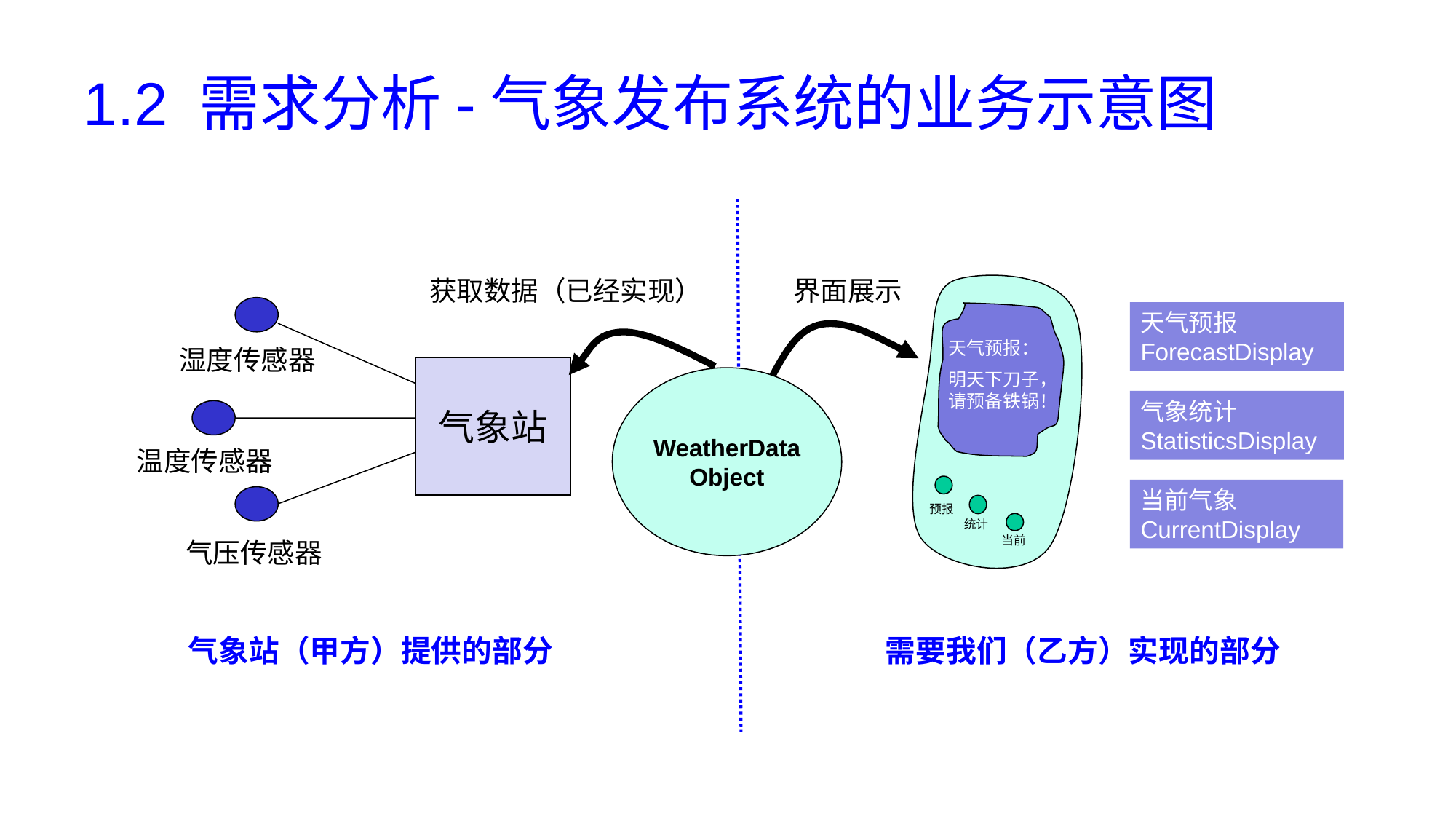

# 1.2 需求分析-气象发布系统的业务示意图

界面展示
获取数据（已经实现）

天气预报：
明天下刀子，请预备铁锅！

天气预报
ForecastDisplay

湿度传感器
气象站
WeatherData
Object
气象统计
StatisticsDisplay

温度传感器

当前气象CurrentDisplay

预报
统计
当前
气压传感器
需要我们（乙方）实现的部分
气象站（甲方）提供的部分
8